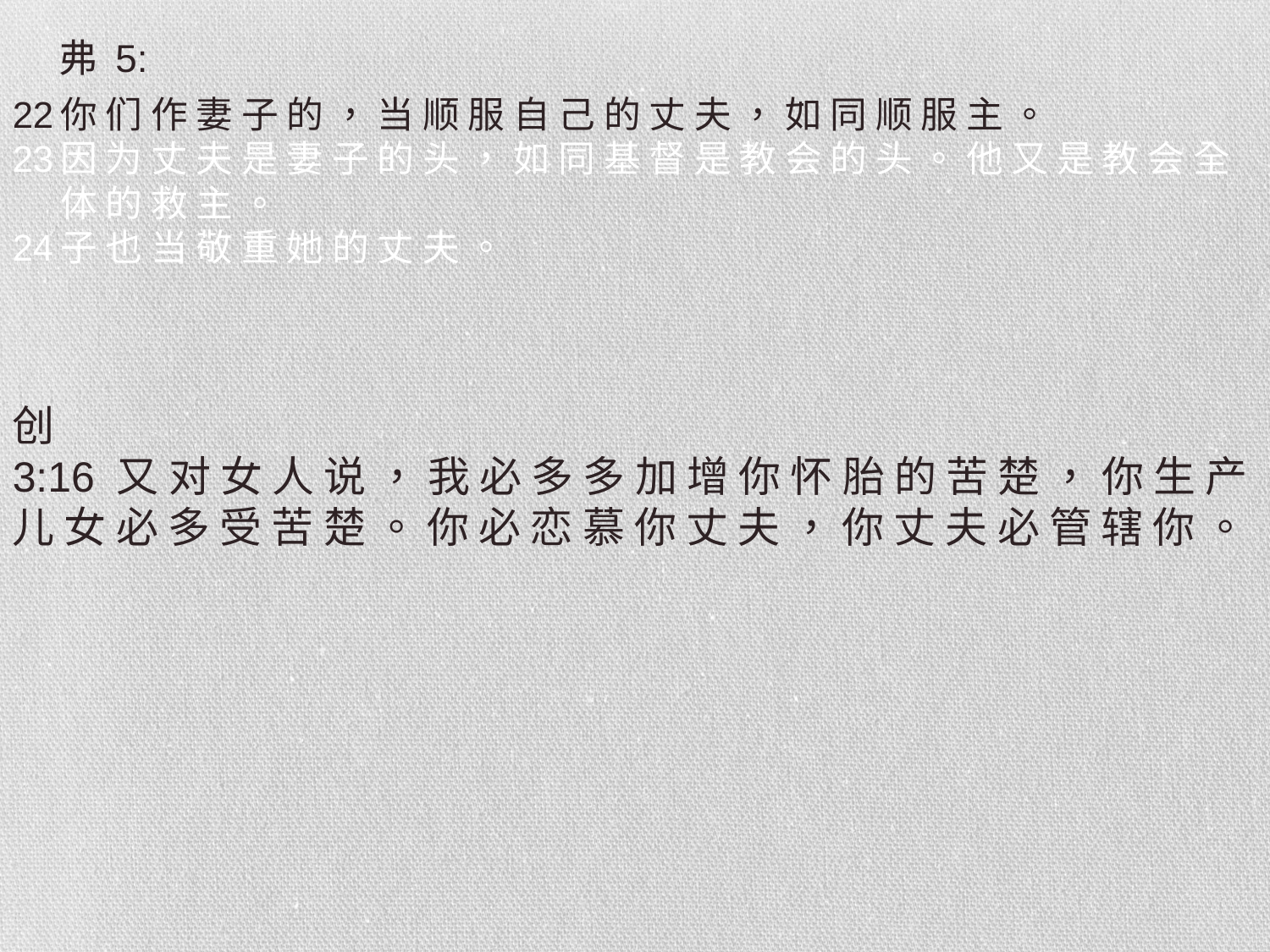

弗 5:
你 们 作 妻 子 的 ， 当 顺 服 自 己 的 丈 夫 ， 如 同 顺 服 主 。
因 为 丈 夫 是 妻 子 的 头 ， 如 同 基 督 是 教 会 的 头 。 他 又 是 教 会 全 体 的 救 主 。
子 也 当 敬 重 她 的 丈 夫 。
创
3:16 又 对 女 人 说 ， 我 必 多 多 加 增 你 怀 胎 的 苦 楚 ， 你 生 产 儿 女 必 多 受 苦 楚 。 你 必 恋 慕 你 丈 夫 ， 你 丈 夫 必 管 辖 你 。